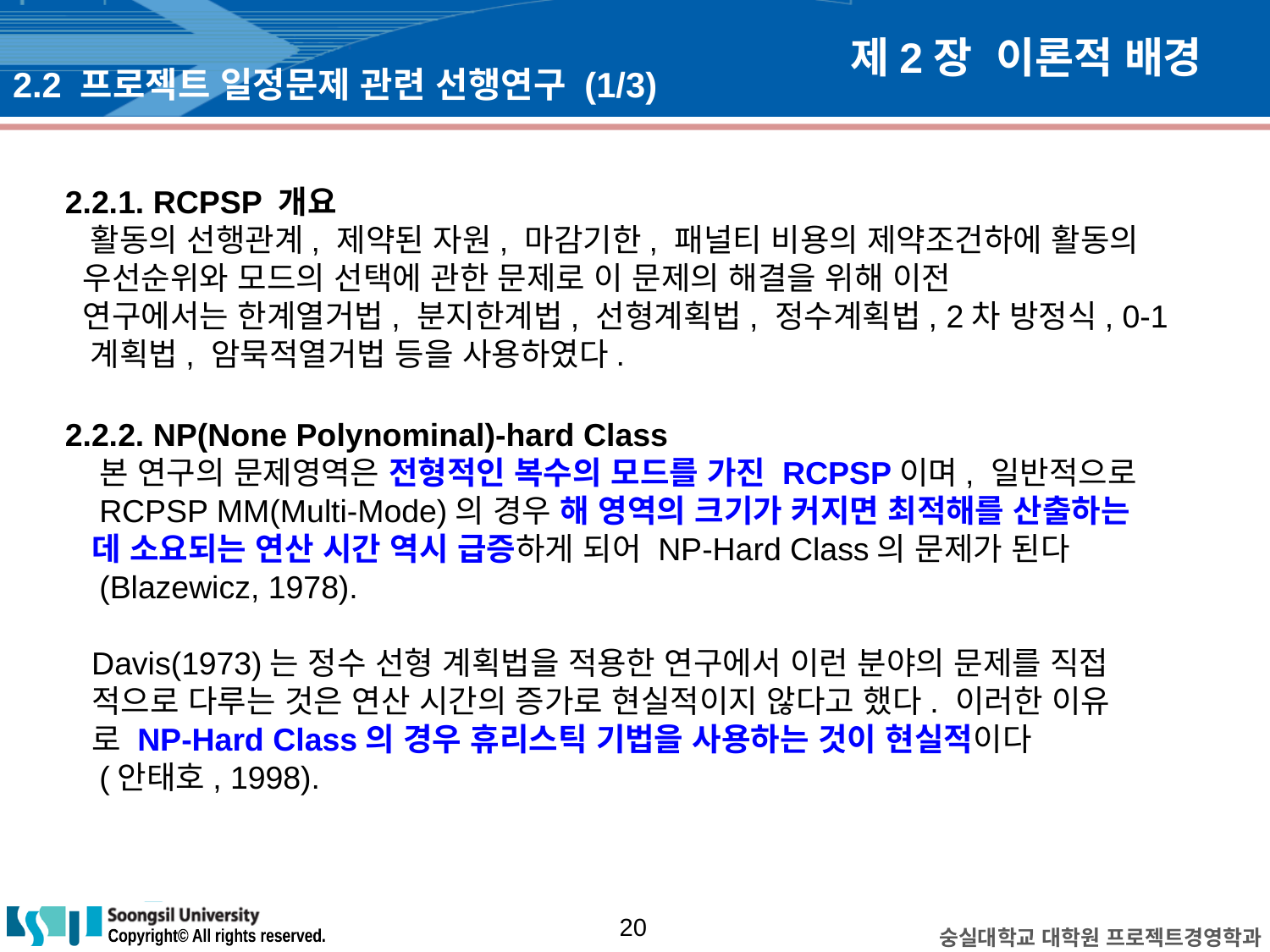

# 제2장  이론적 배경
2.2 프로젝트 일정문제 관련 선행연구 (1/3)
2.2.1. RCPSP 개요
  활동의 선행관계, 제약된 자원, 마감기한, 패널티 비용의 제약조건하에 활동의
  우선순위와 모드의 선택에 관한 문제로 이 문제의 해결을 위해 이전
  연구에서는 한계열거법, 분지한계법, 선형계획법, 정수계획법, 2차 방정식, 0-1
  계획법, 암묵적열거법 등을 사용하였다.
2.2.2. NP(None Polynominal)-hard Class
   본 연구의 문제영역은 전형적인 복수의 모드를 가진 RCPSP이며, 일반적으로
   RCPSP MM(Multi-Mode)의 경우 해 영역의 크기가 커지면 최적해를 산출하는
   데 소요되는 연산 시간 역시 급증하게 되어 NP-Hard Class의 문제가 된다
   (Blazewicz, 1978).
   Davis(1973)는 정수 선형 계획법을 적용한 연구에서 이런 분야의 문제를 직접
   적으로 다루는 것은 연산 시간의 증가로 현실적이지 않다고 했다. 이러한 이유
   로 NP-Hard Class의 경우 휴리스틱 기법을 사용하는 것이 현실적이다
   (안태호, 1998).